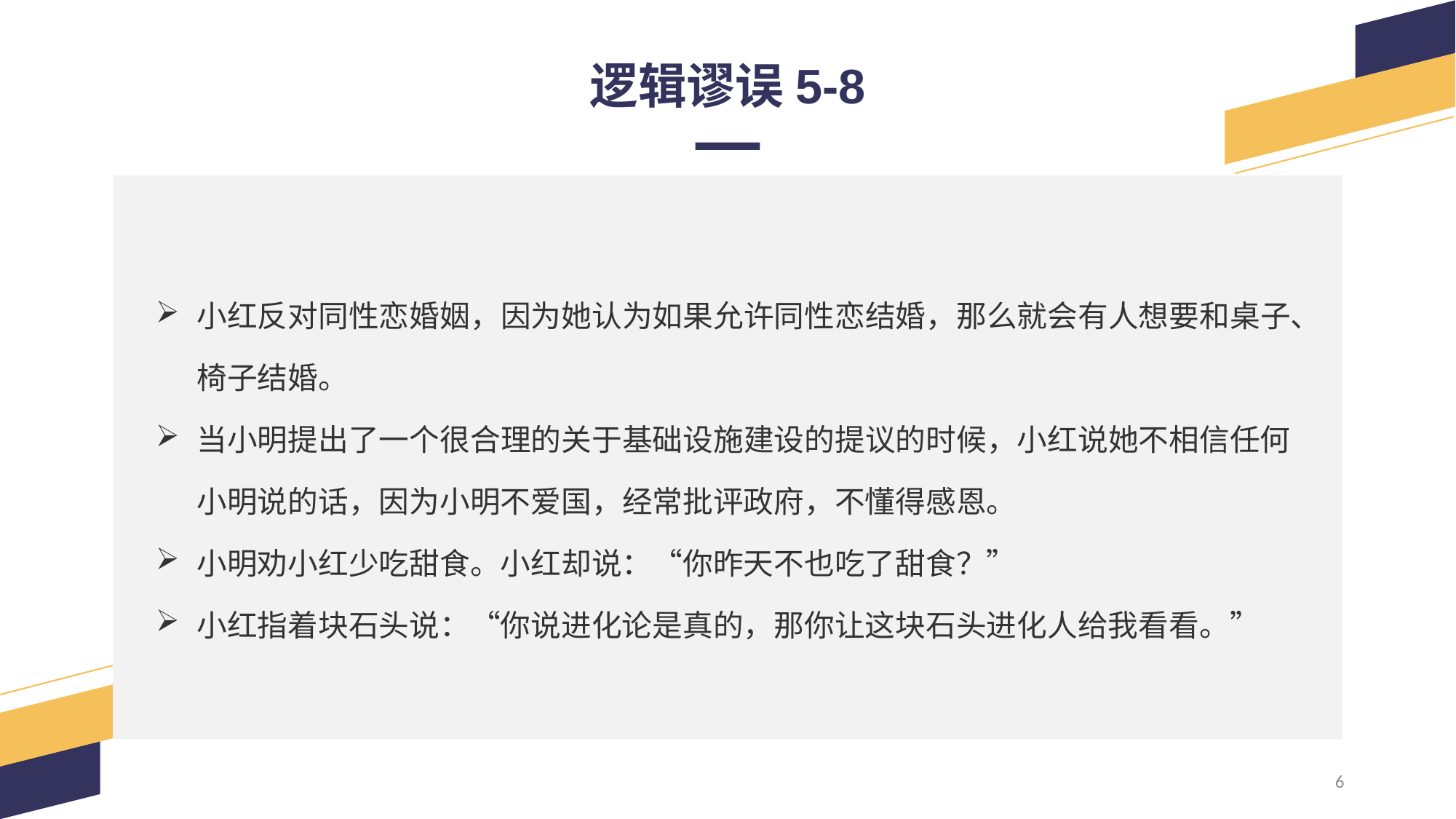

逻辑谬误5-8

小红反对同性恋婚姻，因为她认为如果允许同性恋结婚，那么就会有人想要和桌子、椅子结婚。
当小明提出了一个很合理的关于基础设施建设的提议的时候，小红说她不相信任何小明说的话，因为小明不爱国，经常批评政府，不懂得感恩。
小明劝小红少吃甜食。小红却说：“你昨天不也吃了甜食？”
小红指着块石头说：“你说进化论是真的，那你让这块石头进化人给我看看。”

6